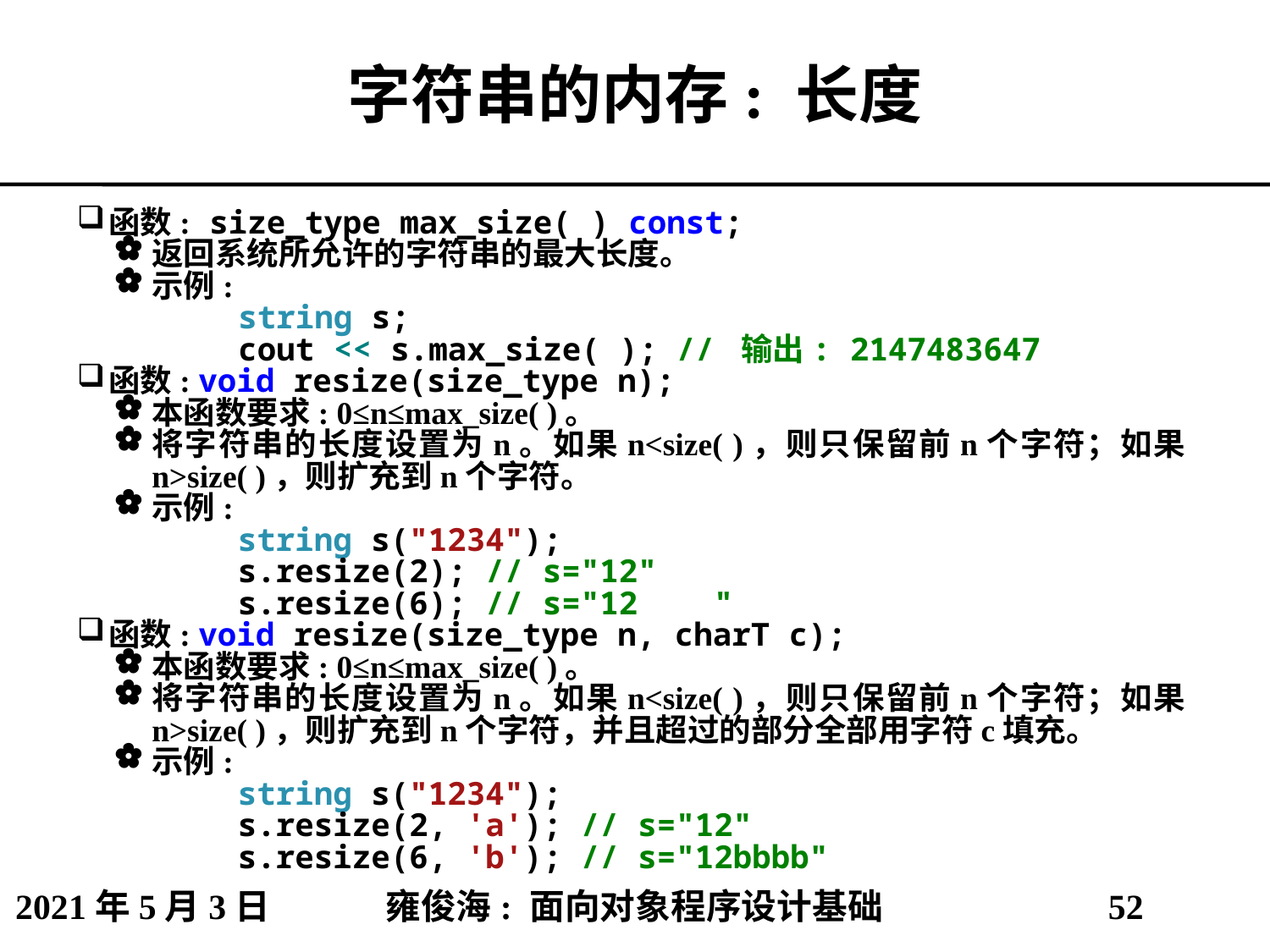

# 字符串的内存: 长度

函数: size_type max_size( ) const;
返回系统所允许的字符串的最大长度。
示例:
string s;
cout << s.max_size( ); // 输出: 2147483647
函数: void resize(size_type n);
本函数要求: 0≤n≤max_size( )。
将字符串的长度设置为n。如果n<size( )，则只保留前n个字符；如果n>size( )，则扩充到n个字符。
示例:
string s("1234");
s.resize(2); // s="12"
s.resize(6); // s="12    "
函数: void resize(size_type n, charT c);
本函数要求: 0≤n≤max_size( )。
将字符串的长度设置为n。如果n<size( )，则只保留前n个字符；如果n>size( )，则扩充到n个字符，并且超过的部分全部用字符c填充。
示例:
string s("1234");
s.resize(2, 'a'); // s="12"
s.resize(6, 'b'); // s="12bbbb"
2021年5月3日
雍俊海: 面向对象程序设计基础
52